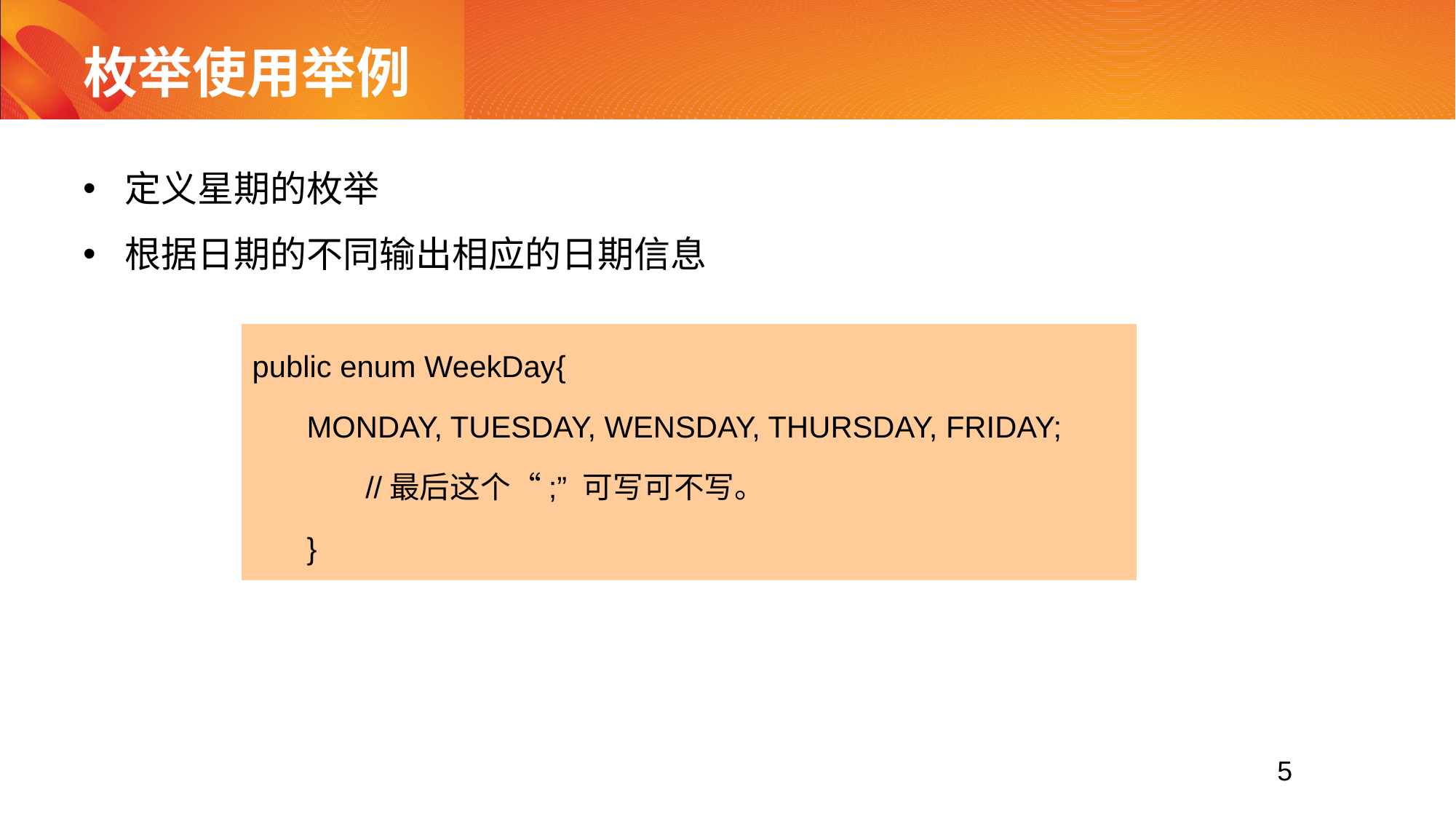

# 枚举使用举例
定义星期的枚举
根据日期的不同输出相应的日期信息
public enum WeekDay{
MONDAY, TUESDAY, WENSDAY, THURSDAY, FRIDAY;
       //最后这个“;” 可写可不写。
}